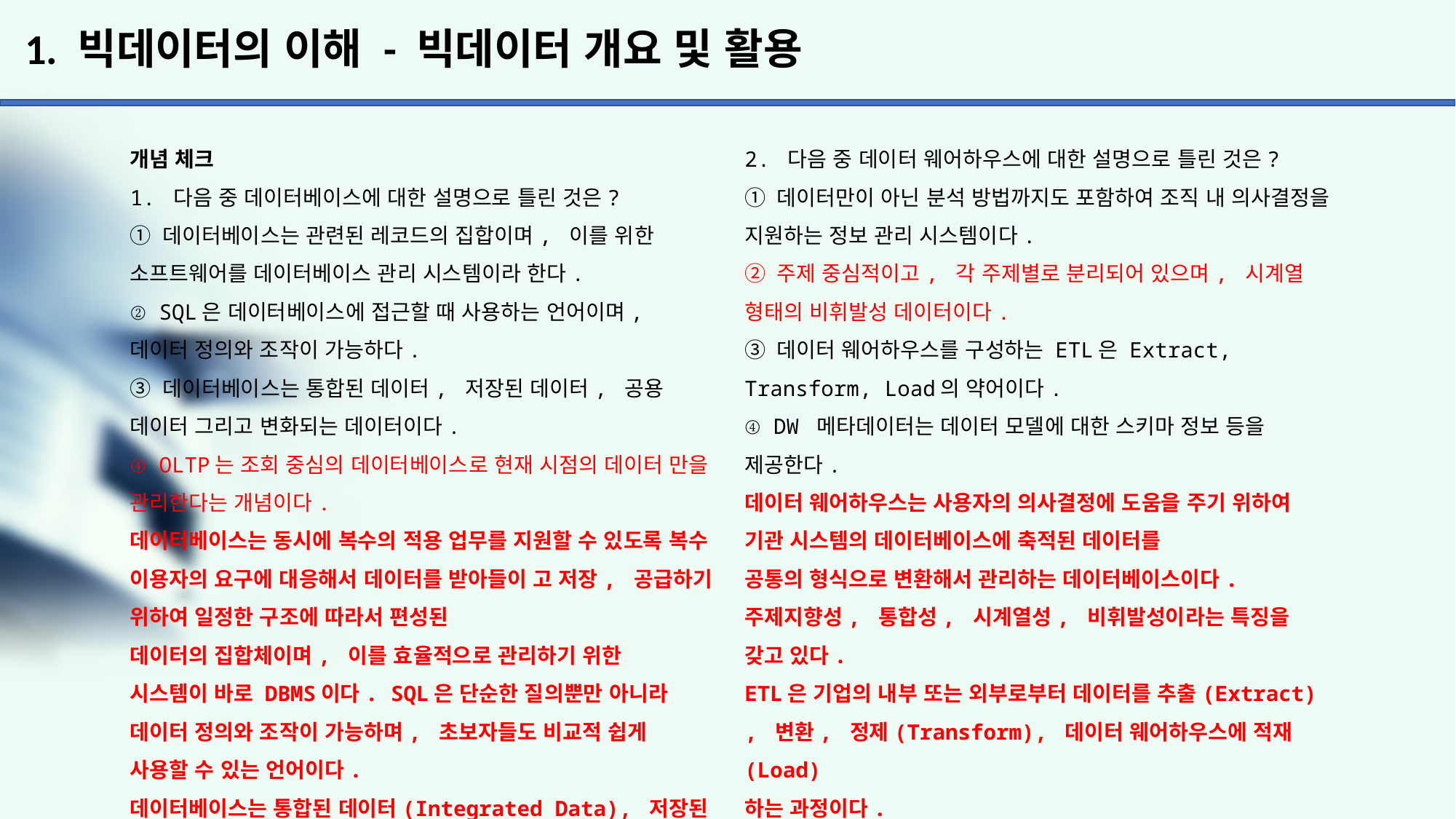

# 1. 빅데이터의 이해 - 빅데이터 개요 및 활용
개념 체크
1. 다음 중 데이터베이스에 대한 설명으로 틀린 것은?
① 데이터베이스는 관련된 레코드의 집합이며, 이를 위한 소프트웨어를 데이터베이스 관리 시스템이라 한다.
② SQL은 데이터베이스에 접근할 때 사용하는 언어이며, 데이터 정의와 조작이 가능하다.
③ 데이터베이스는 통합된 데이터, 저장된 데이터, 공용 데이터 그리고 변화되는 데이터이다.
④ OLTP는 조회 중심의 데이터베이스로 현재 시점의 데이터 만을 관리한다는 개념이다.
데이터베이스는 동시에 복수의 적용 업무를 지원할 수 있도록 복수 이용자의 요구에 대응해서 데이터를 받아들이 고 저장, 공급하기 위하여 일정한 구조에 따라서 편성된
데이터의 집합체이며, 이를 효율적으로 관리하기 위한
시스템이 바로 DBMS이다. SQL은 단순한 질의뿐만 아니라
데이터 정의와 조작이 가능하며, 초보자들도 비교적 쉽게
사용할 수 있는 언어이다.
데이터베이스는 통합된 데이터(Integrated Data), 저장된
데이터(Stored Data), 공용 데이터(Shared Data), 변화되는
데이터(Changed Data)라는 특징이 있다.
OLTP는 데이터 갱신 위주이고, OLAP는 데이터 조회 위주의
데이터베이스라 할 수 있다.
2. 다음 중 데이터 웨어하우스에 대한 설명으로 틀린 것은?
① 데이터만이 아닌 분석 방법까지도 포함하여 조직 내 의사결정을 지원하는 정보 관리 시스템이다.
② 주제 중심적이고, 각 주제별로 분리되어 있으며, 시계열 형태의 비휘발성 데이터이다.
③ 데이터 웨어하우스를 구성하는 ETL은 Extract, Transform, Load의 약어이다.
④ DW 메타데이터는 데이터 모델에 대한 스키마 정보 등을 제공한다.
데이터 웨어하우스는 사용자의 의사결정에 도움을 주기 위하여 기관 시스템의 데이터베이스에 축적된 데이터를
공통의 형식으로 변환해서 관리하는 데이터베이스이다.
주제지향성, 통합성, 시계열성, 비휘발성이라는 특징을 갖고 있다.
ETL은 기업의 내부 또는 외부로부터 데이터를 추출(Extract)
, 변환, 정제(Transform), 데이터 웨어하우스에 적재(Load)
하는 과정이다.
DW 메타데이터는 데이터 모델에 대한 스키마 정보와 비즈니스 측면에서 활용되는 정보를 제공한다.